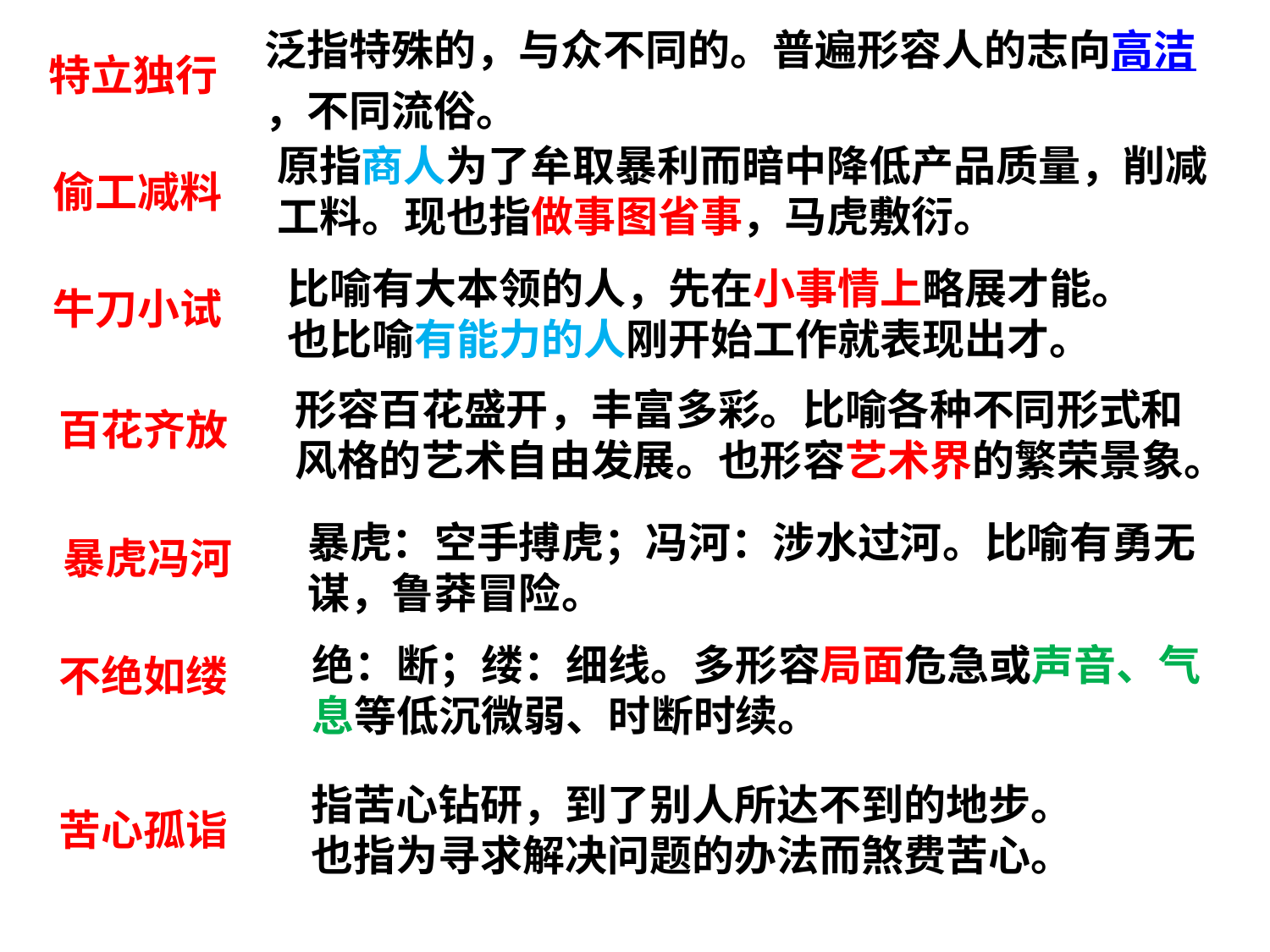

泛指特殊的，与众不同的。普遍形容人的志向高洁，不同流俗。
特立独行
原指商人为了牟取暴利而暗中降低产品质量，削减工料。现也指做事图省事，马虎敷衍。
偷工减料
比喻有大本领的人，先在小事情上略展才能。
也比喻有能力的人刚开始工作就表现出才。
牛刀小试
形容百花盛开，丰富多彩。比喻各种不同形式和风格的艺术自由发展。也形容艺术界的繁荣景象。
百花齐放
暴虎：空手搏虎；冯河：涉水过河。比喻有勇无谋，鲁莽冒险。
暴虎冯河
绝：断；缕：细线。多形容局面危急或声音、气息等低沉微弱、时断时续。
不绝如缕
指苦心钻研，到了别人所达不到的地步。
也指为寻求解决问题的办法而煞费苦心。
苦心孤诣